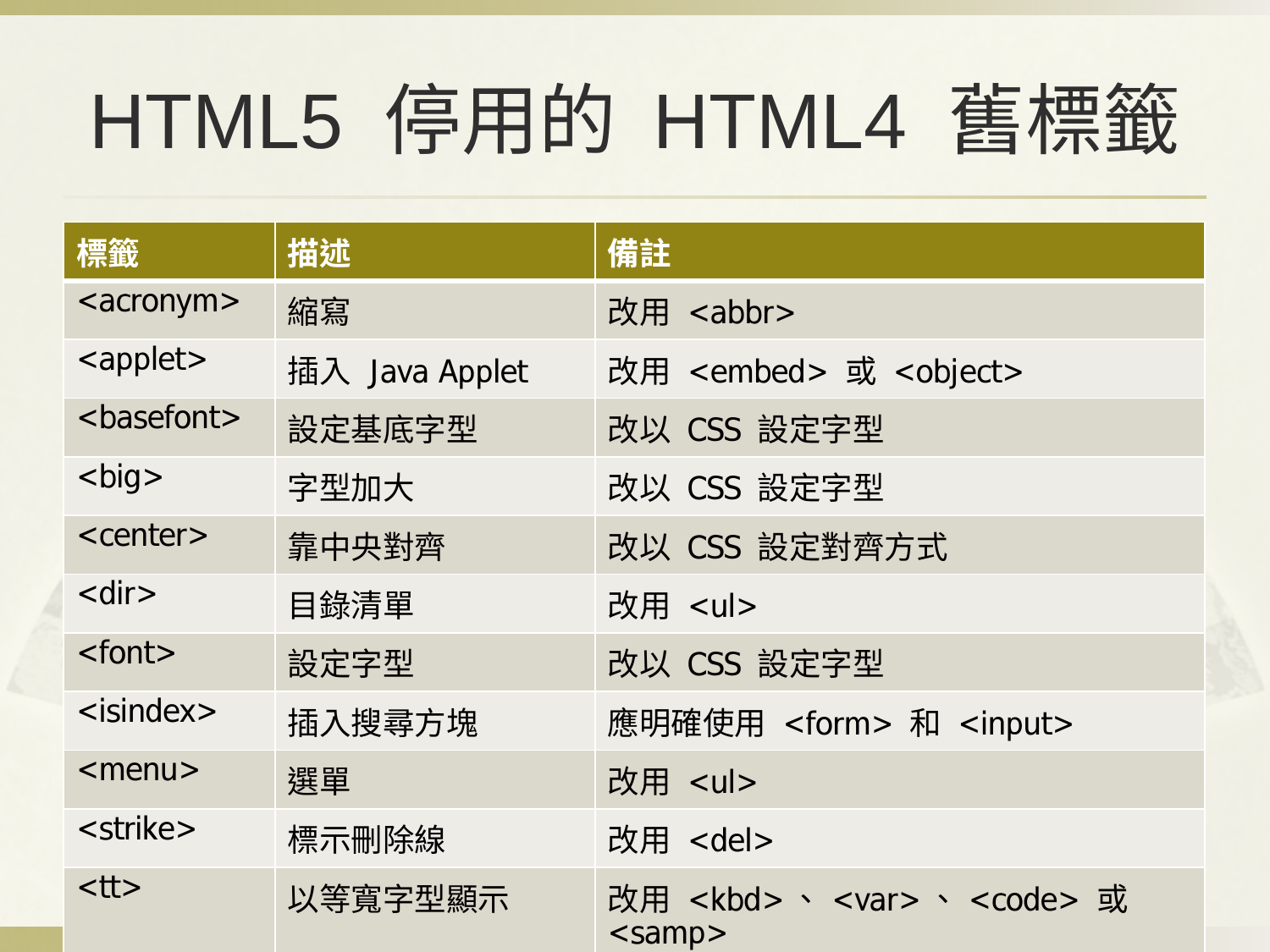

# HTML5 停用的 HTML4 舊標籤
| 標籤 | 描述 | 備註 |
| --- | --- | --- |
| <acronym> | 縮寫 | 改用 <abbr> |
| <applet> | 插入 Java Applet | 改用 <embed> 或 <object> |
| <basefont> | 設定基底字型 | 改以 CSS 設定字型 |
| <big> | 字型加大 | 改以 CSS 設定字型 |
| <center> | 靠中央對齊 | 改以 CSS 設定對齊方式 |
| <dir> | 目錄清單 | 改用 <ul> |
| <font> | 設定字型 | 改以 CSS 設定字型 |
| <isindex> | 插入搜尋方塊 | 應明確使用 <form> 和 <input> |
| <menu> | 選單 | 改用 <ul> |
| <strike> | 標示刪除線 | 改用 <del> |
| <tt> | 以等寬字型顯示 | 改用 <kbd>、<var>、<code> 或 <samp> |